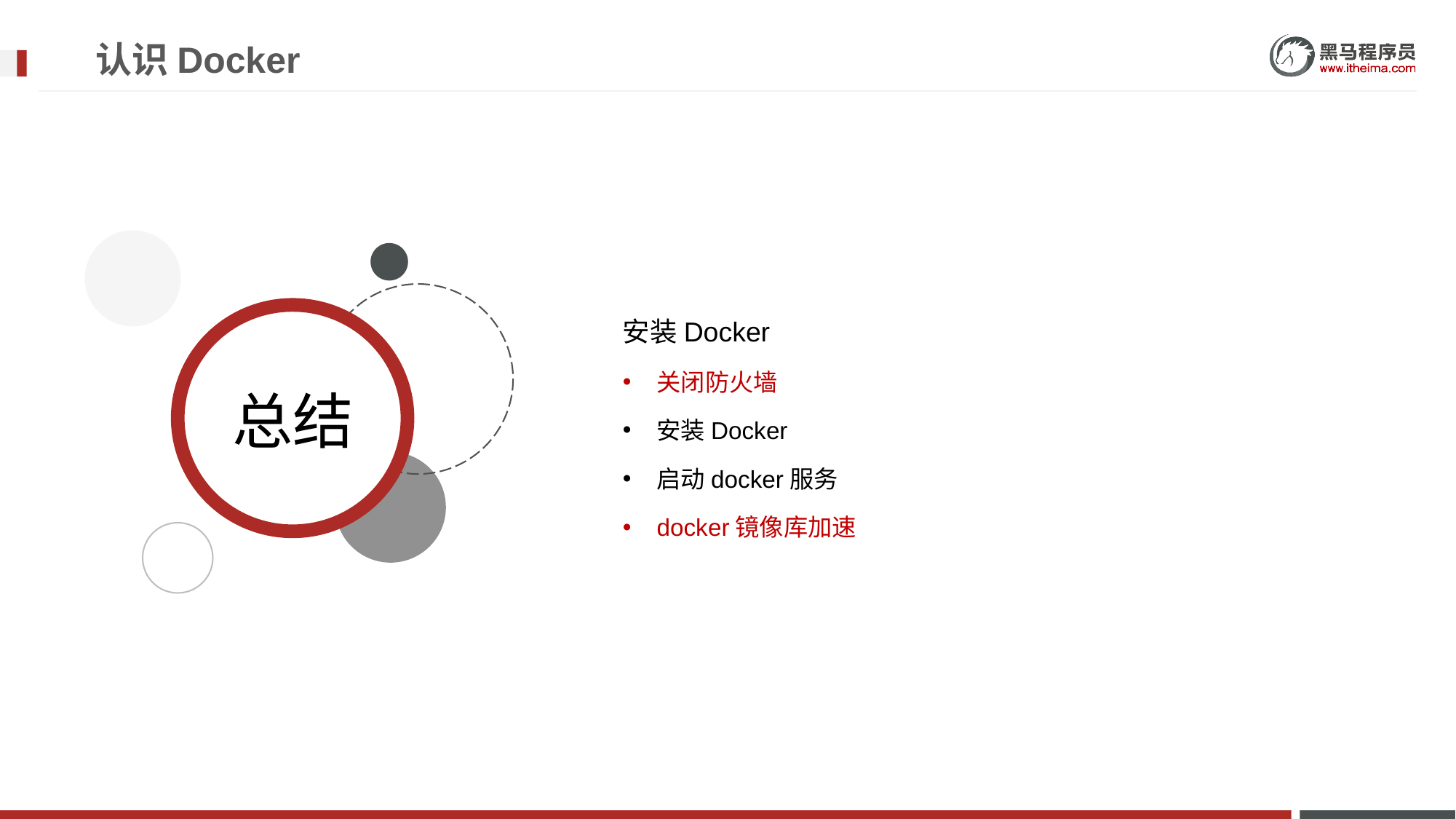

# 认识Docker
安装Docker
关闭防火墙
安装Docker
启动docker服务
docker镜像库加速